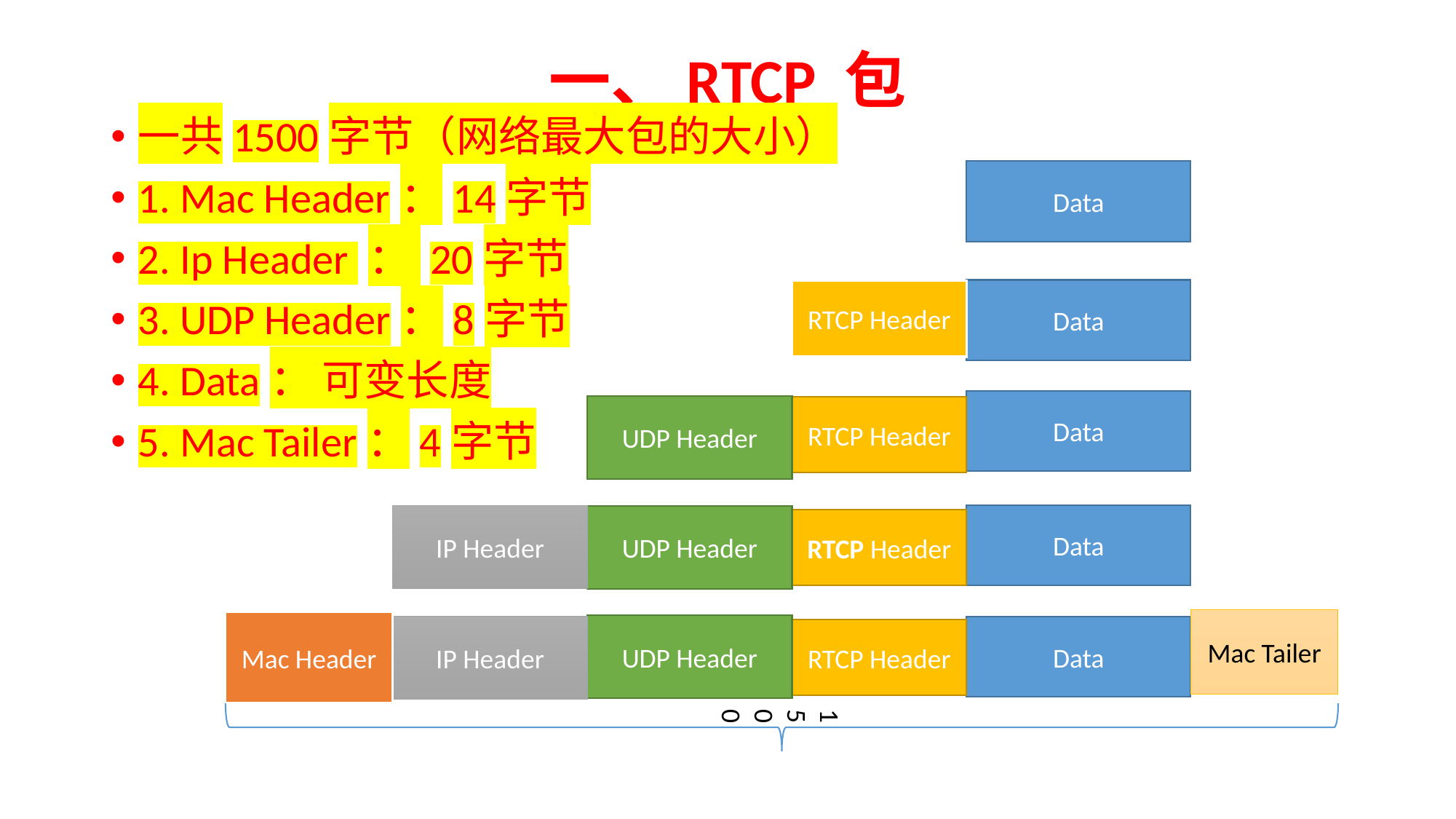

# 一、RTCP 包
一共1500字节（网络最大包的大小）
1. Mac Header：14字节
2. Ip Header ： 20字节
3. UDP Header：8字节
4. Data： 可变长度
5. Mac Tailer：4字节
Data
1500
Data
RTCP Header
Data
UDP Header
RTCP Header
Data
IP Header
UDP Header
RTCP Header
Mac Tailer
Mac Header
UDP Header
IP Header
Data
RTCP Header